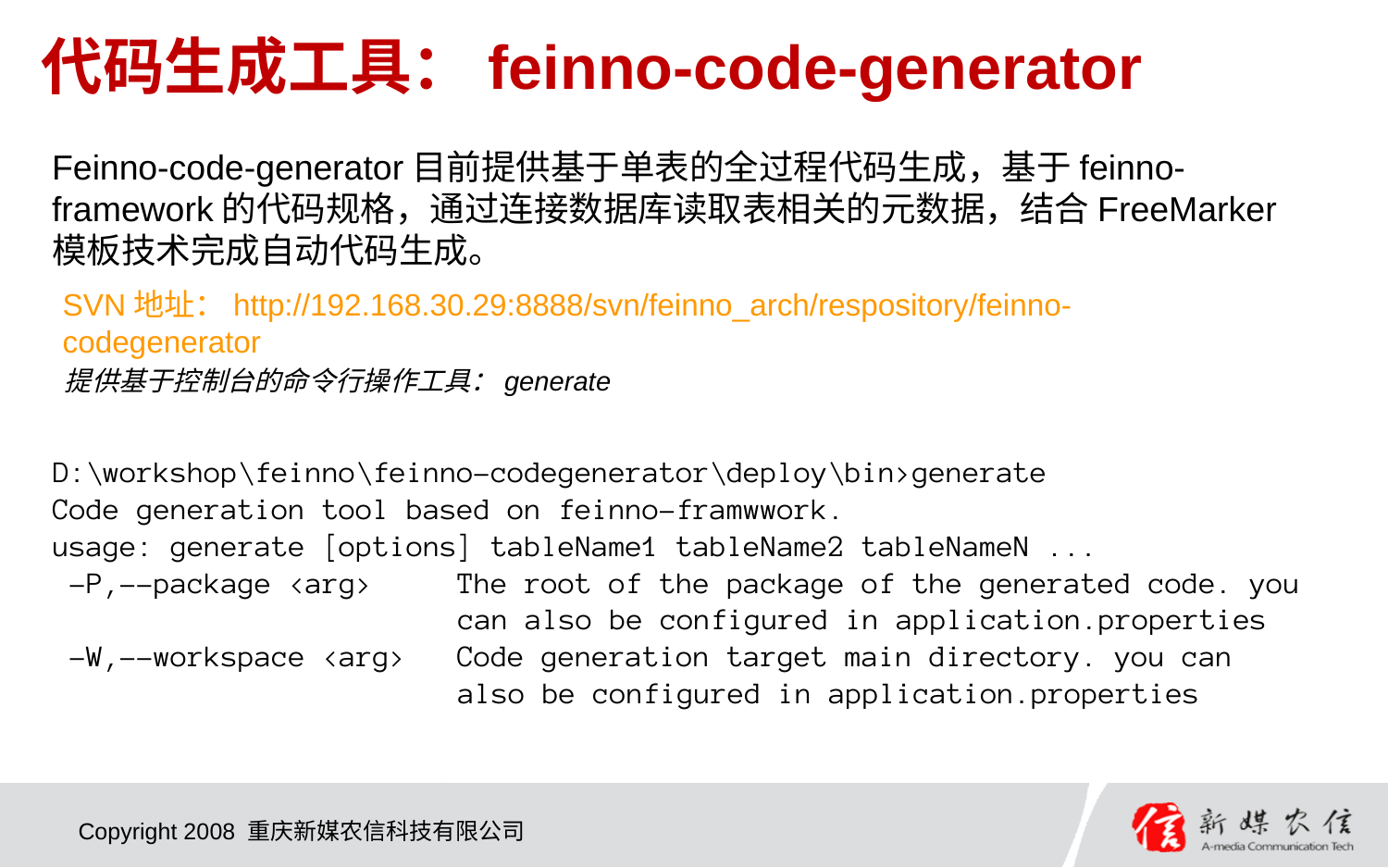

# 代码生成工具：feinno-code-generator
Feinno-code-generator目前提供基于单表的全过程代码生成，基于feinno-framework的代码规格，通过连接数据库读取表相关的元数据，结合FreeMarker模板技术完成自动代码生成。
SVN地址：http://192.168.30.29:8888/svn/feinno_arch/respository/feinno-codegenerator
提供基于控制台的命令行操作工具：generate
D:\workshop\feinno\feinno-codegenerator\deploy\bin>generate
Code generation tool based on feinno-framwwork.
usage: generate [options] tableName1 tableName2 tableNameN ...
 -P,--package <arg>     The root of the package of the generated code. you
                        can also be configured in application.properties
 -W,--workspace <arg>   Code generation target main directory. you can
                        also be configured in application.properties